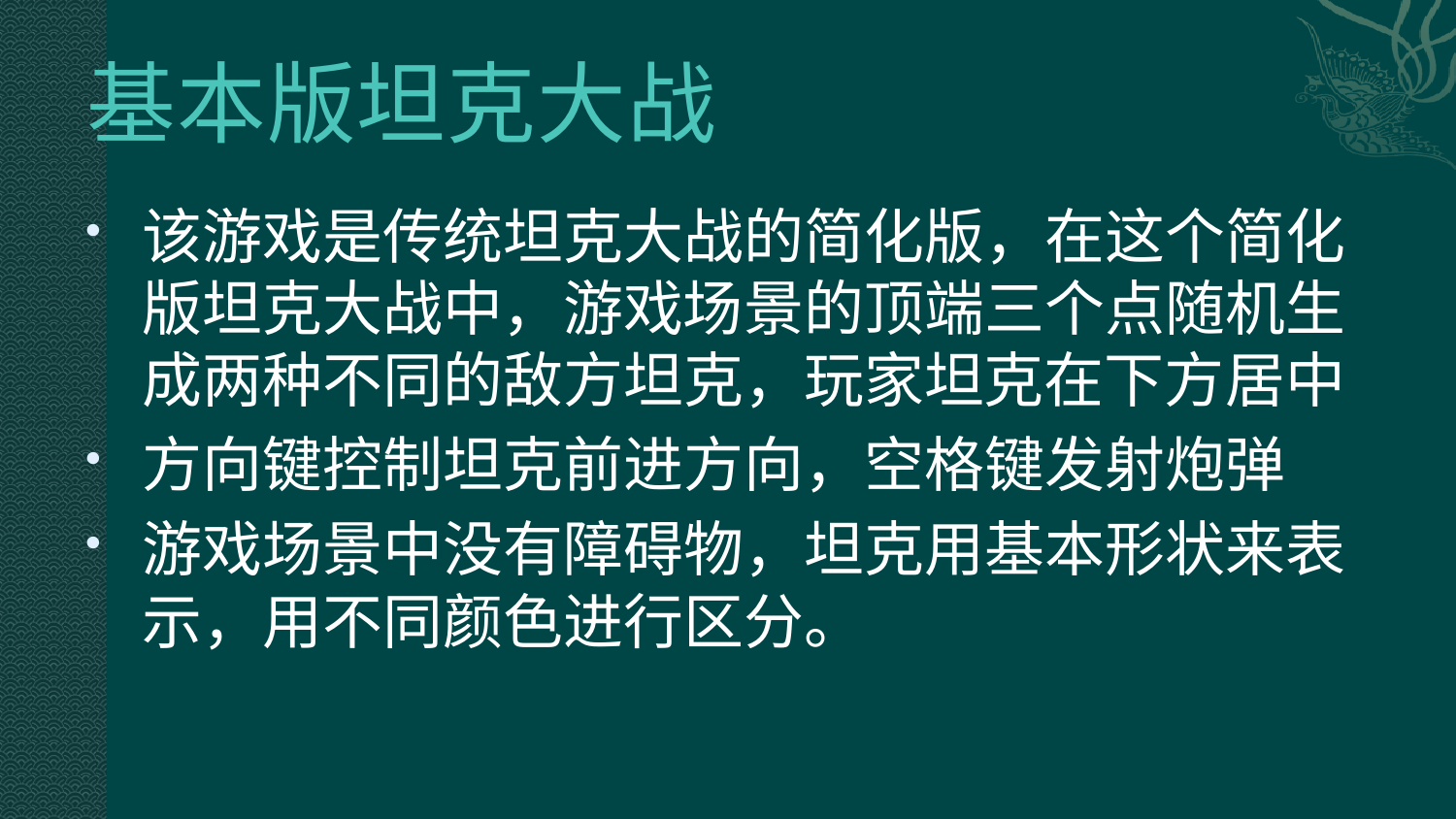

# 基本版坦克大战
该游戏是传统坦克大战的简化版，在这个简化版坦克大战中，游戏场景的顶端三个点随机生成两种不同的敌方坦克，玩家坦克在下方居中
方向键控制坦克前进方向，空格键发射炮弹
游戏场景中没有障碍物，坦克用基本形状来表示，用不同颜色进行区分。